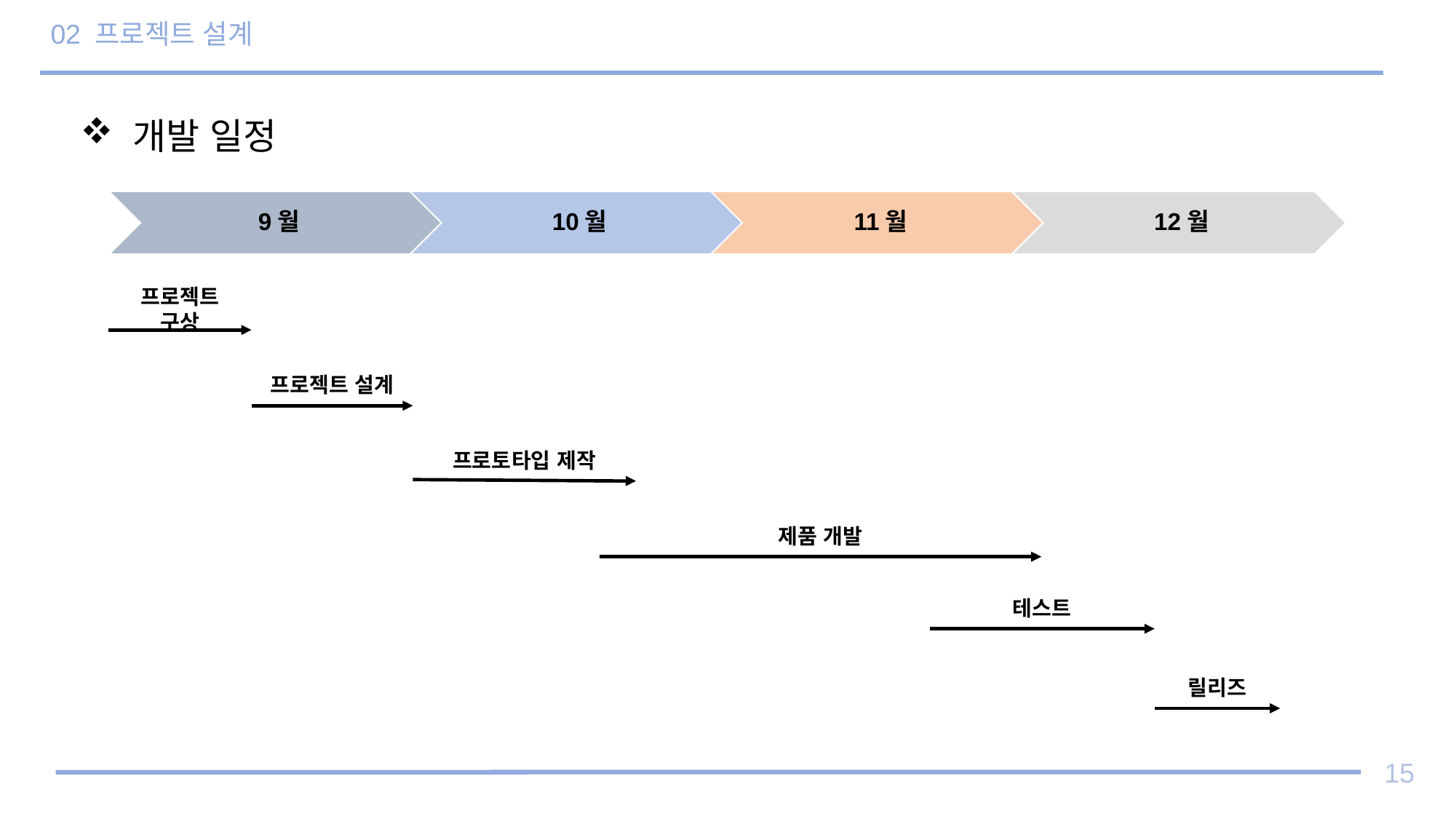

# 02 프로젝트 설계
 개발 일정
9월
10월
11월
12월
프로젝트 구상
프로젝트 설계
프로토타입 제작
제품 개발
테스트
릴리즈
15